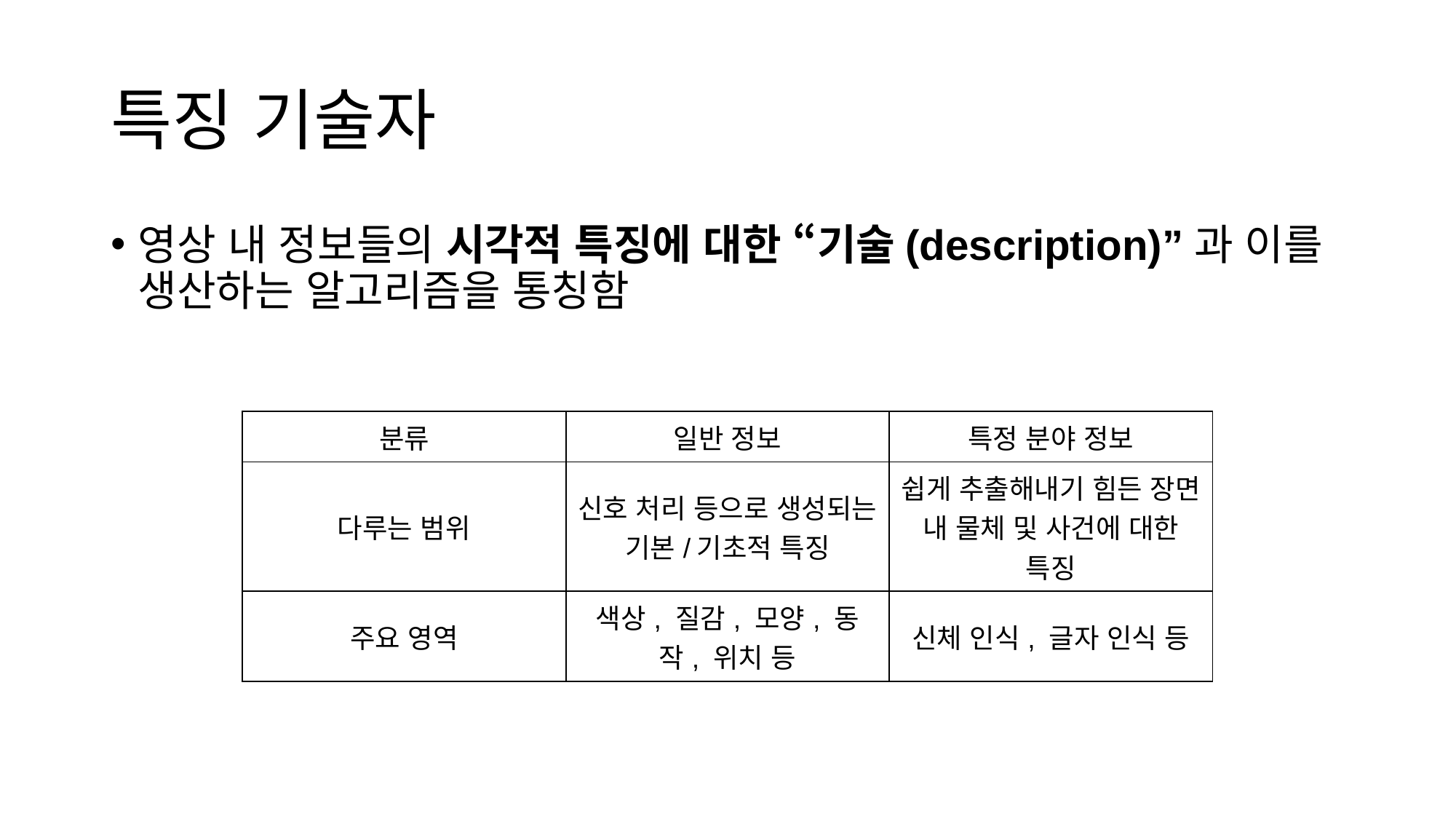

# 특징 기술자
영상 내 정보들의 시각적 특징에 대한 “기술(description)”과 이를 생산하는 알고리즘을 통칭함
| 분류 | 일반 정보 | 특정 분야 정보 |
| --- | --- | --- |
| 다루는 범위 | 신호 처리 등으로 생성되는 기본/기초적 특징 | 쉽게 추출해내기 힘든 장면 내 물체 및 사건에 대한 특징 |
| 주요 영역 | 색상, 질감, 모양, 동작, 위치 등 | 신체 인식, 글자 인식 등 |